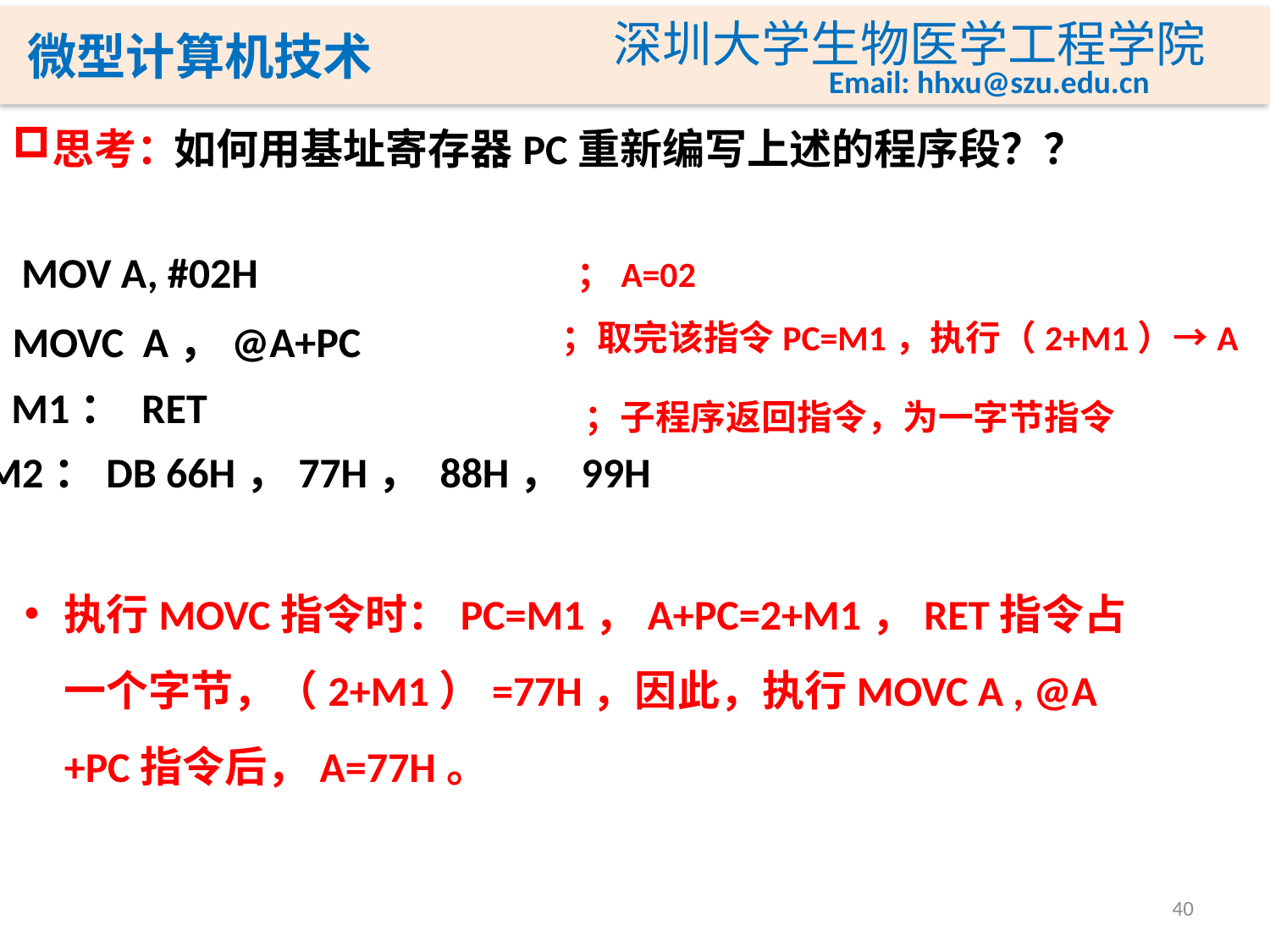

思考：
如何用基址寄存器PC重新编写上述的程序段？？
MOV A, #02H
；A=02
MOVC  A，@A+PC
；取完该指令PC=M1，执行（2+M1）→A
M1： RET
；子程序返回指令，为一字节指令
M2：DB 66H，77H， 88H， 99H
执行MOVC指令时：PC=M1，A+PC=2+M1，RET指令占一个字节，（2+M1）=77H，因此，执行MOVC A , @A +PC指令后，A=77H。
40